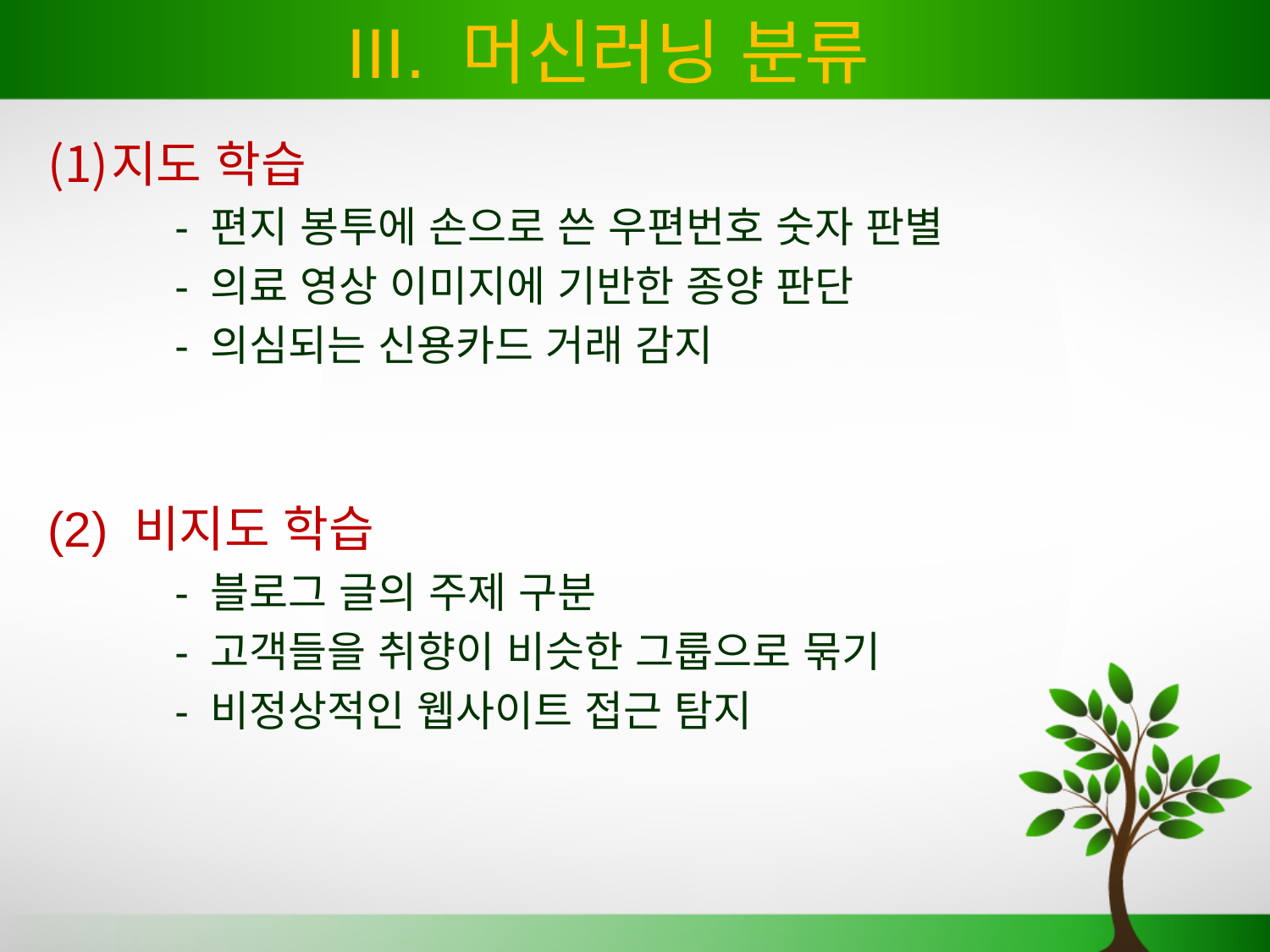

# III. 머신러닝 분류
지도 학습
	- 편지 봉투에 손으로 쓴 우편번호 숫자 판별
	- 의료 영상 이미지에 기반한 종양 판단
	- 의심되는 신용카드 거래 감지

(2) 비지도 학습
	- 블로그 글의 주제 구분
	- 고객들을 취향이 비슷한 그룹으로 묶기
	- 비정상적인 웹사이트 접근 탐지